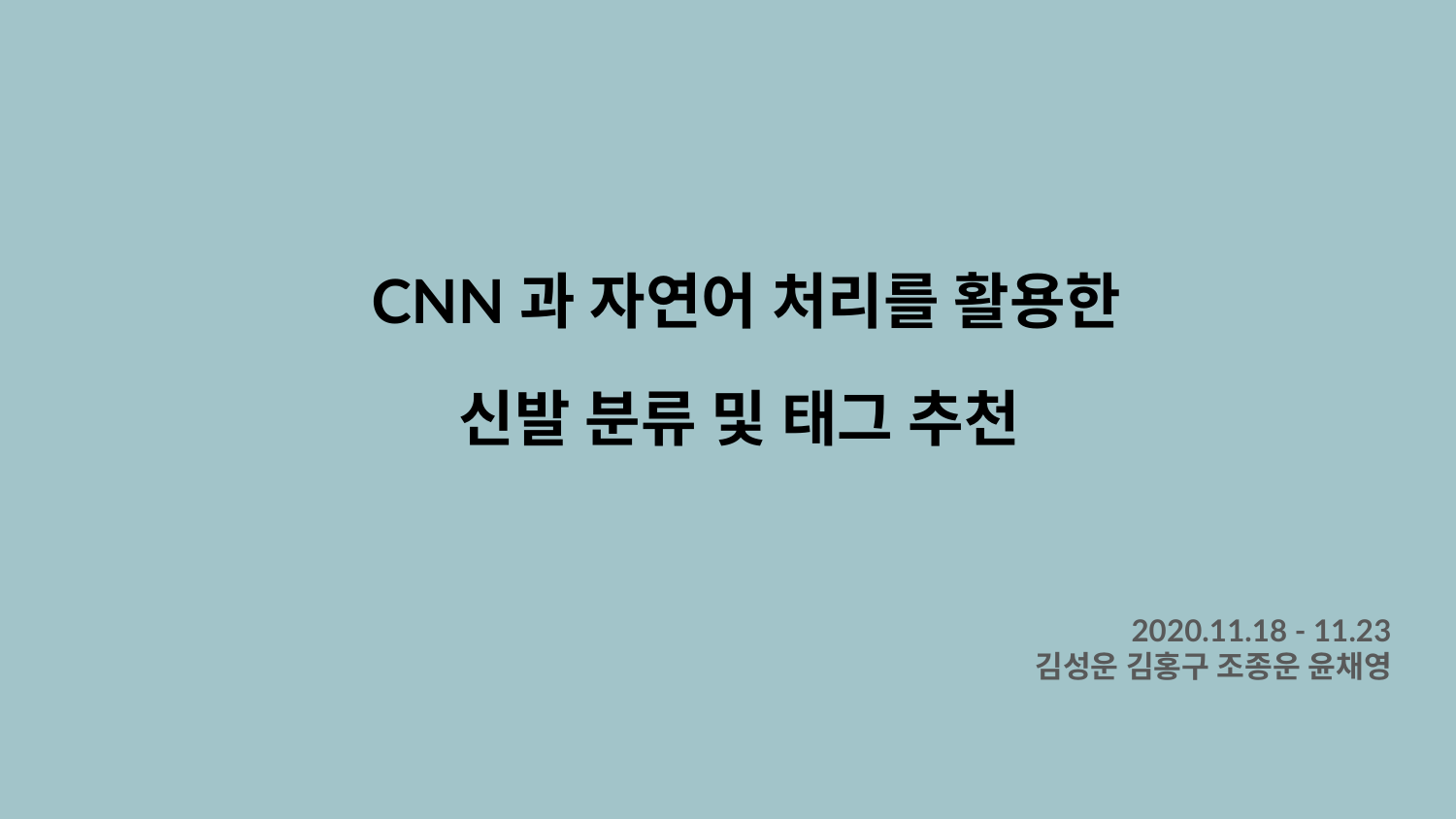

# CNN과 자연어 처리를 활용한
신발 분류 및 태그 추천

2020.11.18 - 11.23
김성운 김홍구 조종운 윤채영